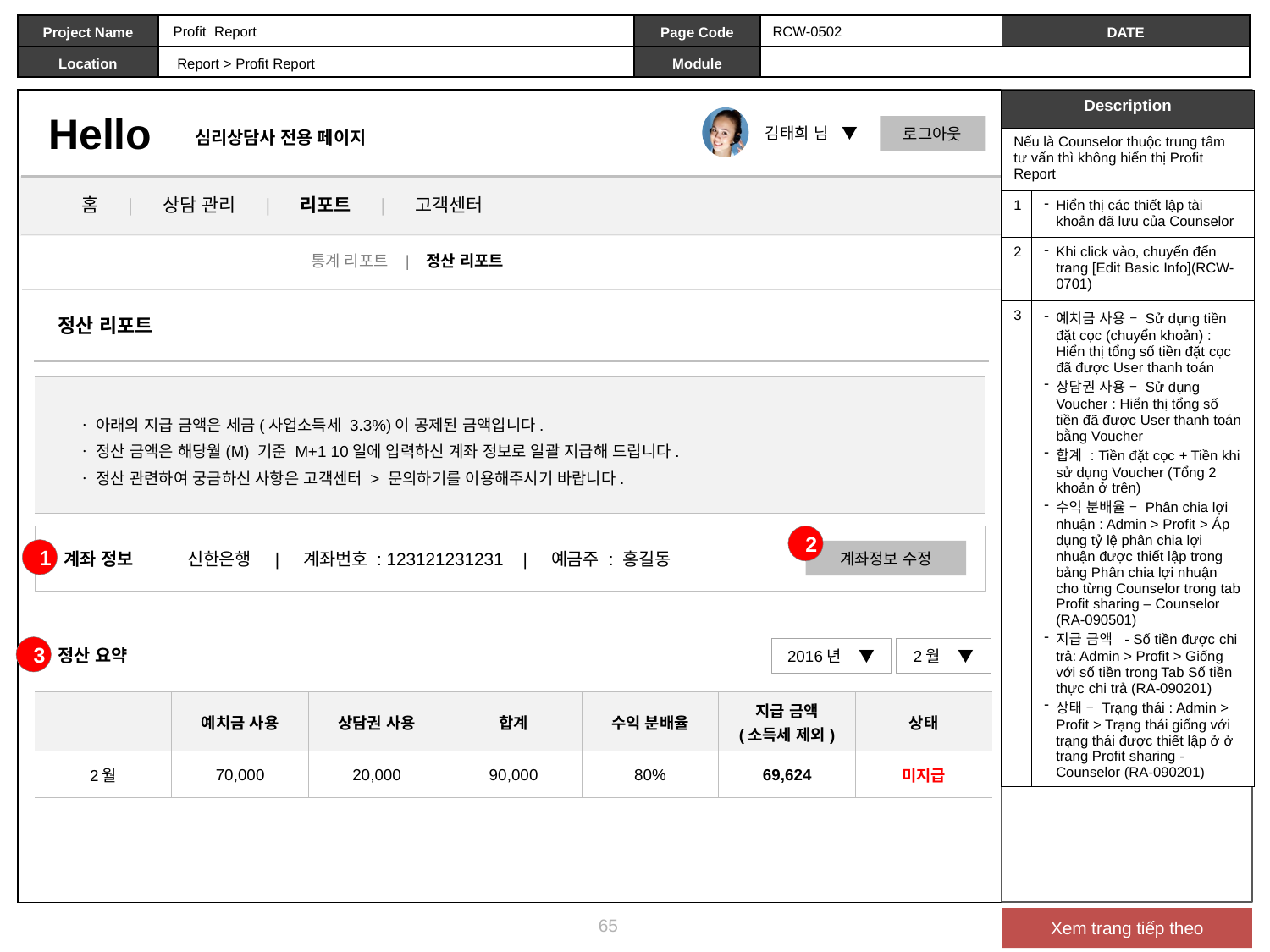

Profit  Report
RCW-0502
Report > Profit Report
| Description |  |
| --- | --- |
| Nếu là Counselor thuộc trung tâm tư vấn thì không hiển thị Profit Report |  |
| 1 | Hiển thị các thiết lập tài khoản đã lưu của Counselor |
| 2 | Khi click vào, chuyển đến trang [Edit Basic Info](RCW-0701) |
| 3 | 예치금 사용 – Sử dụng tiền đặt cọc (chuyển khoản) : Hiển thị tổng số tiền đặt cọc đã được User thanh toán 상담권 사용 – Sử dụng Voucher : Hiển thị tổng số tiền đã được User thanh toán bằng Voucher 합계 : Tiền đặt cọc + Tiền khi sử dụng Voucher (Tổng 2 khoản ở trên) 수익 분배율 – Phân chia lợi nhuận : Admin > Profit > Áp dụng tỷ lệ phân chia lợi nhuận được thiết lập trong bảng Phân chia lợi nhuận cho từng Counselor trong tab Profit sharing – Counselor (RA-090501) 지급 금액 - Số tiền được chi trả: Admin > Profit > Giống với số tiền trong Tab Số tiền thực chi trả (RA-090201) 상태 – Trạng thái : Admin > Profit > Trạng thái giống với trạng thái được thiết lập ở ở trang Profit sharing - Counselor (RA-090201) |
통계 리포트   |   정산 리포트
정산 리포트
|  |
| --- |
ㆍ 아래의 지급 금액은 세금(사업소득세 3.3%)이 공제된 금액입니다.
ㆍ 정산 금액은 해당월(M) 기준 M+1 10일에 입력하신 계좌 정보로 일괄 지급해 드립니다.
ㆍ 정산 관련하여 궁금하신 사항은 고객센터 > 문의하기를 이용해주시기 바랍니다.

2
1
계좌정보 수정
계좌 정보
신한은행    |    계좌번호 : 123121231231    |    예금주 : 홍길동
3
2016년    ▼
2월    ▼
정산 요약
|  | 예치금 사용 | 상담권 사용 | 합계 | 수익 분배율 | 지급 금액 (소득세 제외) | 상태 |
| --- | --- | --- | --- | --- | --- | --- |
| 2월 | 70,000 | 20,000 | 90,000 | 80% | 69,624 | 미지급 |
65
Xem trang tiếp theo